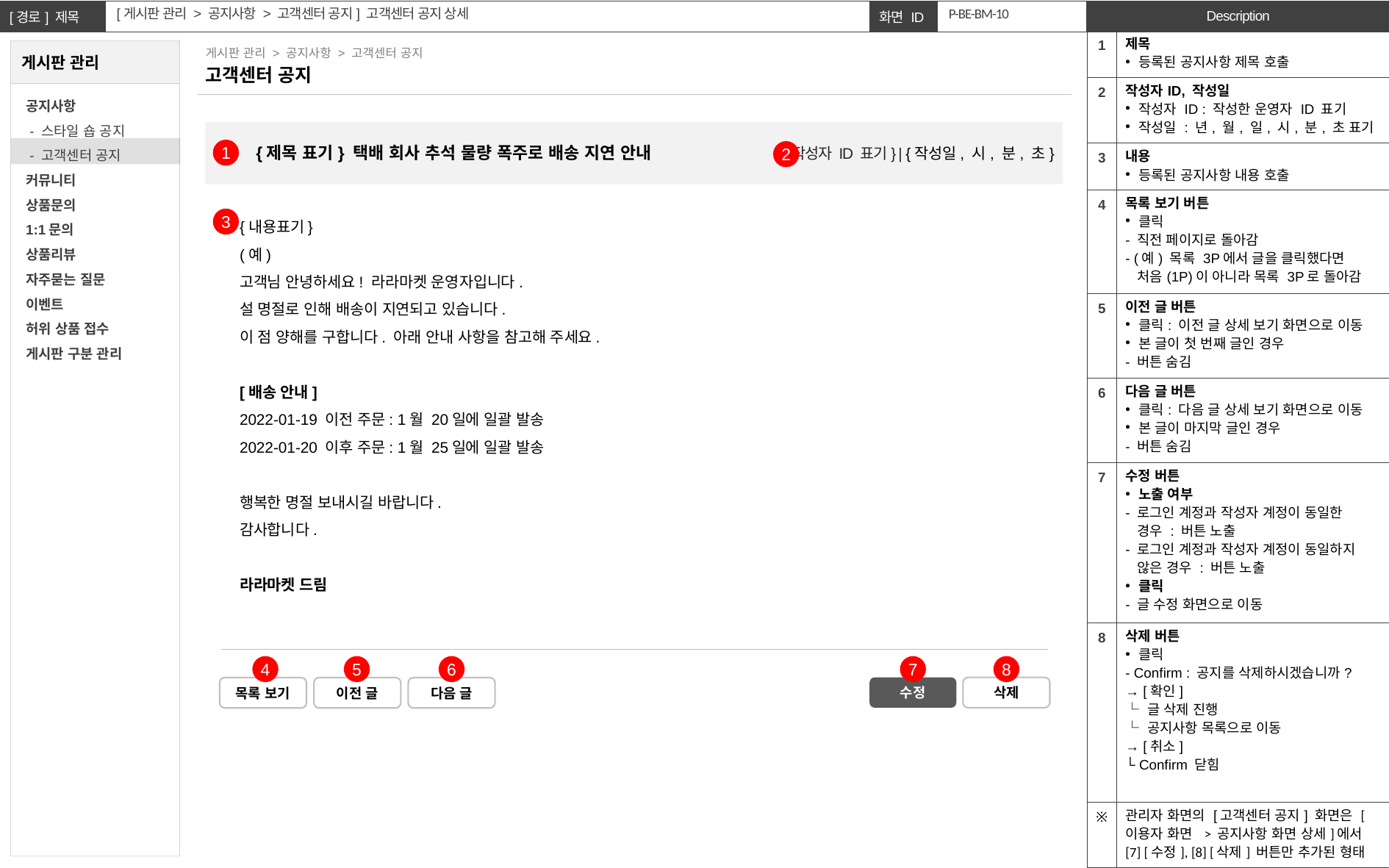

[게시판 관리 > 공지사항 > 고객센터 공지] 고객센터 공지 상세
# P-BE-BM-10
| 1 | 제목 등록된 공지사항 제목 호출 |
| --- | --- |
| 2 | 작성자ID, 작성일 작성자 ID : 작성한 운영자 ID 표기 작성일 : 년, 월, 일, 시, 분, 초 표기 |
| 3 | 내용 등록된 공지사항 내용 호출 |
| 4 | 목록 보기 버튼 클릭 - 직전 페이지로 돌아감 - (예) 목록 3P에서 글을 클릭했다면 처음(1P)이 아니라 목록 3P로 돌아감 |
| 5 | 이전 글 버튼 클릭: 이전 글 상세 보기 화면으로 이동 본 글이 첫 번째 글인 경우 - 버튼 숨김 |
| 6 | 다음 글 버튼 클릭: 다음 글 상세 보기 화면으로 이동 본 글이 마지막 글인 경우 - 버튼 숨김 |
| 7 | 수정 버튼 노출 여부 - 로그인 계정과 작성자 계정이 동일한 경우 : 버튼 노출 - 로그인 계정과 작성자 계정이 동일하지 않은 경우 : 버튼 노출 클릭 - 글 수정 화면으로 이동 |
| 8 | 삭제 버튼 클릭 - Confirm : 공지를 삭제하시겠습니까? → [확인] └ 글 삭제 진행 └ 공지사항 목록으로 이동 → [취소] └ Confirm 닫힘 |
| ※ | 관리자 화면의 [고객센터 공지] 화면은 [이용자 화면 > 공지사항 화면 상세]에서 [7] [수정], [8] [삭제] 버튼만 추가된 형태 |
게시판 관리 > 공지사항 > 고객센터 공지
고객센터 공지

{제목 표기} 택배 회사 추석 물량 폭주로 배송 지연 안내

{작성자 ID 표기} | {작성일, 시, 분, 초}
1
2
{내용표기}
(예)
고객님 안녕하세요! 라라마켓 운영자입니다.
설 명절로 인해 배송이 지연되고 있습니다.
이 점 양해를 구합니다. 아래 안내 사항을 참고해 주세요.

[배송 안내]
2022-01-19 이전 주문: 1월 20일에 일괄 발송
2022-01-20 이후 주문: 1월 25일에 일괄 발송

행복한 명절 보내시길 바랍니다.
감사합니다.

라라마켓 드림
3
4
5
6
7
8
수정
삭제
목록 보기
이전 글
다음 글